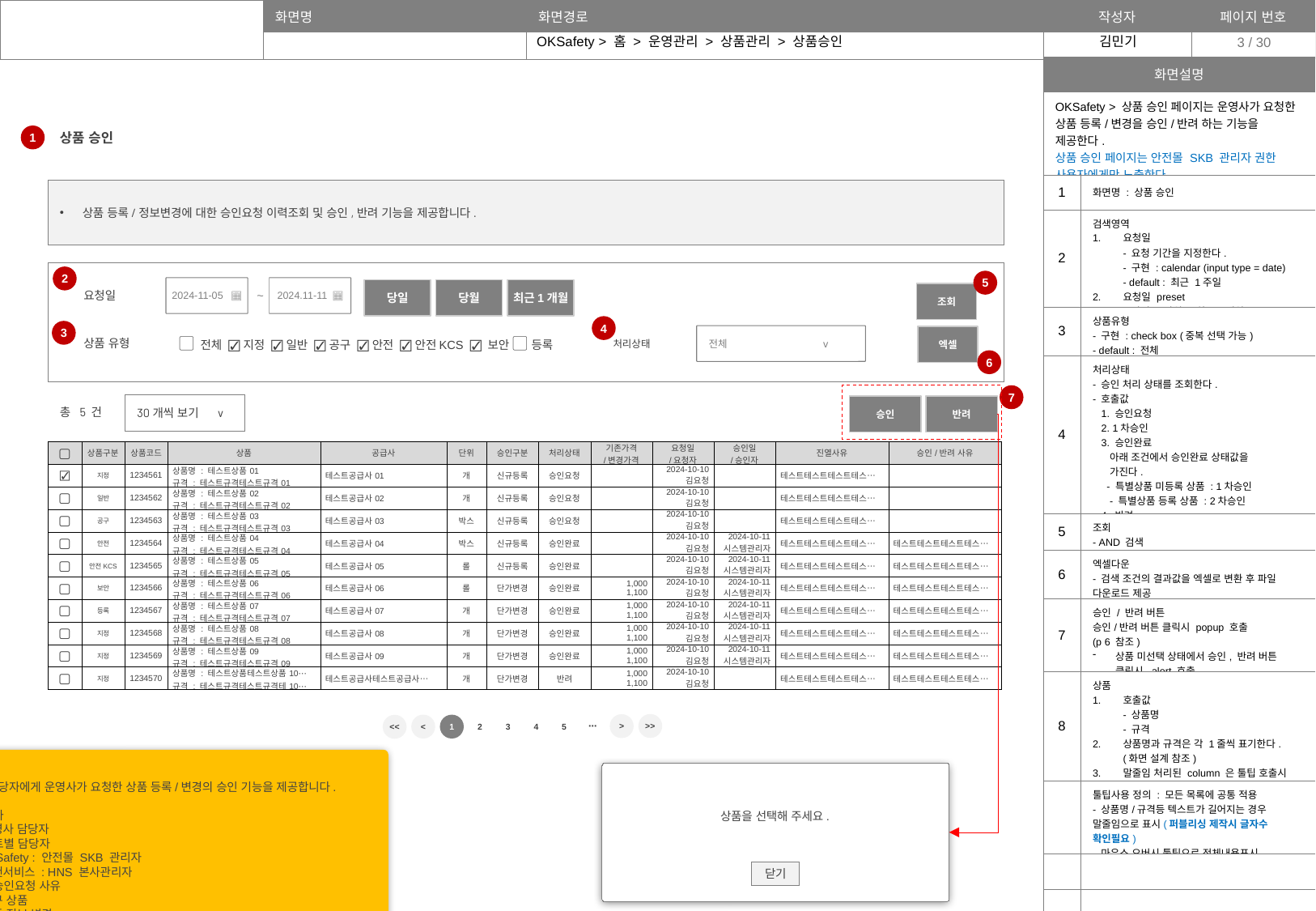

OKSafety > 홈 > 운영관리 > 상품관리 > 상품승인
3
| 화면설명 |  |
| --- | --- |
| OKSafety > 상품 승인 페이지는 운영사가 요청한 상품 등록/변경을 승인/반려 하는 기능을 제공한다. 상품 승인 페이지는 안전몰 SKB 관리자 권한 사용자에게만 노출한다. |  |
| 1 | 화면명 : 상품 승인 |
| 2 | 검색영역 요청일 - 요청 기간을 지정한다. - 구현 : calendar (input type = date) - default : 최근 1주일 요청일 preset - 당일 / 당월 / 최근1개월 |
| 3 | 상품유형 - 구현 : check box (중복 선택 가능) - default : 전체 |
| 4 | 처리상태 - 승인 처리 상태를 조회한다. - 호출값 1. 승인요청 2. 1차승인 3. 승인완료 아래 조건에서 승인완료 상태값을 가진다. - 특별상품 미등록 상품 : 1차승인 - 특별상품 등록 상품 : 2차승인 4. 반려 - default : 전체 |
| 5 | 조회 - AND 검색 |
| 6 | 엑셀다운 - 검색 조건의 결과값을 엑셀로 변환 후 파일 다운로드 제공 |
| 7 | 승인 / 반려 버튼 승인/반려 버튼 클릭시 popup 호출 (p 6 참조) 상품 미선택 상태에서 승인, 반려 버튼 클릭시 alert 호출 |
| 8 | 상품 호출값 - 상품명 - 규격 상품명과 규격은 각 1줄씩 표기한다. (화면 설계 참조) 말줄임 처리된 column 은 툴팁 호출시 상품명, 규격을 모두 표시 |
|  | 툴팁사용 정의 : 모든 목록에 공통 적용 - 상품명/규격등 텍스트가 길어지는 경우 말줄임으로 표시(퍼블리싱 제작시 글자수 확인필요) - 마우스 오버시 툴팁으로 전체내용표시 |
|  |  |
|  |  |
상품 승인
1
상품 등록/정보변경에 대한 승인요청 이력조회 및 승인,반려 기능을 제공합니다.

2
5
요청일
2024-11-05   📅
~
2024.11-11  📅
당일
당월
최근1개월
조회
4
3
상품 유형
▢ 전체  ☑️ 지정  ☑️ 일반  ☑️ 공구  ☑️ 안전  ☑️ 안전KCS  ☑️ 보안 ▢ 등록
처리상태
전체                                 v
엑셀
6

7
총  5 건
30개씩 보기     v
승인
반려
| ▢ | 상품구분 | 상품코드 | 상품 | 공급사 | 단위 | 승인구분 | 처리상태 | 기존가격 /변경가격 | 요청일 /요청자 | 승인일 /승인자 | 진열사유 | 승인/반려 사유 |
| --- | --- | --- | --- | --- | --- | --- | --- | --- | --- | --- | --- | --- |
| ☑️ | 지정 | 1234561 | 상품명 : 테스트상품01 규격 : 테스트규격테스트규격01 | 테스트공급사01 | 개 | 신규등록 | 승인요청 |  | 2024-10-10 김요청 |  | 테스트테스트테스트테스⋯ |  |
| ▢ | 일반 | 1234562 | 상품명 : 테스트상품02 규격 : 테스트규격테스트규격02 | 테스트공급사02 | 개 | 신규등록 | 승인요청 |  | 2024-10-10 김요청 |  | 테스트테스트테스트테스⋯ |  |
| ▢ | 공구 | 1234563 | 상품명 : 테스트상품03 규격 : 테스트규격테스트규격03 | 테스트공급사03 | 박스 | 신규등록 | 승인요청 |  | 2024-10-10 김요청 |  | 테스트테스트테스트테스⋯ |  |
| ▢ | 안전 | 1234564 | 상품명 : 테스트상품04 규격 : 테스트규격테스트규격04 | 테스트공급사04 | 박스 | 신규등록 | 승인완료 |  | 2024-10-10 김요청 | 2024-10-11 시스템관리자 | 테스트테스트테스트테스⋯ | 테스트테스트테스트테스⋯ |
| ▢ | 안전KCS | 1234565 | 상품명 : 테스트상품05 규격 : 테스트규격테스트규격05 | 테스트공급사05 | 롤 | 신규등록 | 승인완료 |  | 2024-10-10 김요청 | 2024-10-11 시스템관리자 | 테스트테스트테스트테스⋯ | 테스트테스트테스트테스⋯ |
| ▢ | 보안 | 1234566 | 상품명 : 테스트상품06 규격 : 테스트규격테스트규격06 | 테스트공급사06 | 롤 | 단가변경 | 승인완료 | 1,000 1,100 | 2024-10-10 김요청 | 2024-10-11 시스템관리자 | 테스트테스트테스트테스⋯ | 테스트테스트테스트테스⋯ |
| ▢ | 등록 | 1234567 | 상품명 : 테스트상품07 규격 : 테스트규격테스트규격07 | 테스트공급사07 | 개 | 단가변경 | 승인완료 | 1,000 1,100 | 2024-10-10 김요청 | 2024-10-11 시스템관리자 | 테스트테스트테스트테스⋯ | 테스트테스트테스트테스⋯ |
| ▢ | 지정 | 1234568 | 상품명 : 테스트상품08 규격 : 테스트규격테스트규격08 | 테스트공급사08 | 개 | 단가변경 | 승인완료 | 1,000 1,100 | 2024-10-10 김요청 | 2024-10-11 시스템관리자 | 테스트테스트테스트테스⋯ | 테스트테스트테스트테스⋯ |
| ▢ | 지정 | 1234569 | 상품명 : 테스트상품09 규격 : 테스트규격테스트규격09 | 테스트공급사09 | 개 | 단가변경 | 승인완료 | 1,000 1,100 | 2024-10-10 김요청 | 2024-10-11 시스템관리자 | 테스트테스트테스트테스⋯ | 테스트테스트테스트테스⋯ |
| ▢ | 지정 | 1234570 | 상품명 : 테스트상품테스트상품10⋯ 규격 : 테스트규격테스트규격테10⋯ | 테스트공급사테스트공급사⋯ | 개 | 단가변경 | 반려 | 1,000 1,100 | 2024-10-10 김요청 |  | 테스트테스트테스트테스⋯ | 테스트테스트테스트테스⋯ |
>>
⋯
>
3
4
5
<
1
2
<<
상품승인
사이트별 담당자에게 운영사가 요청한 상품 등록/변경의 승인 기능을 제공합니다.
요청자
- 운영사 담당자
사이트별 담당자
- OKSafety : 안전몰 SKB 관리자
- 홈핸서비스 : HNS 본사관리자
상품승인요청 사유
- 신규 상품
- 상품 정보 변경
승인 단계
- OKSafety : 1단계 승인 절차가 있음
- 홈앤서비스 : 2단계 승인 절차가 있음

참고
- 이력 : 운영사 > 승인관리 > 고객사 상품승인 menu
- 승인요청 : 운영사 > 상품관리 > 상품조회 > 상품등록/상세 popup

상품을 선택해 주세요.
닫기